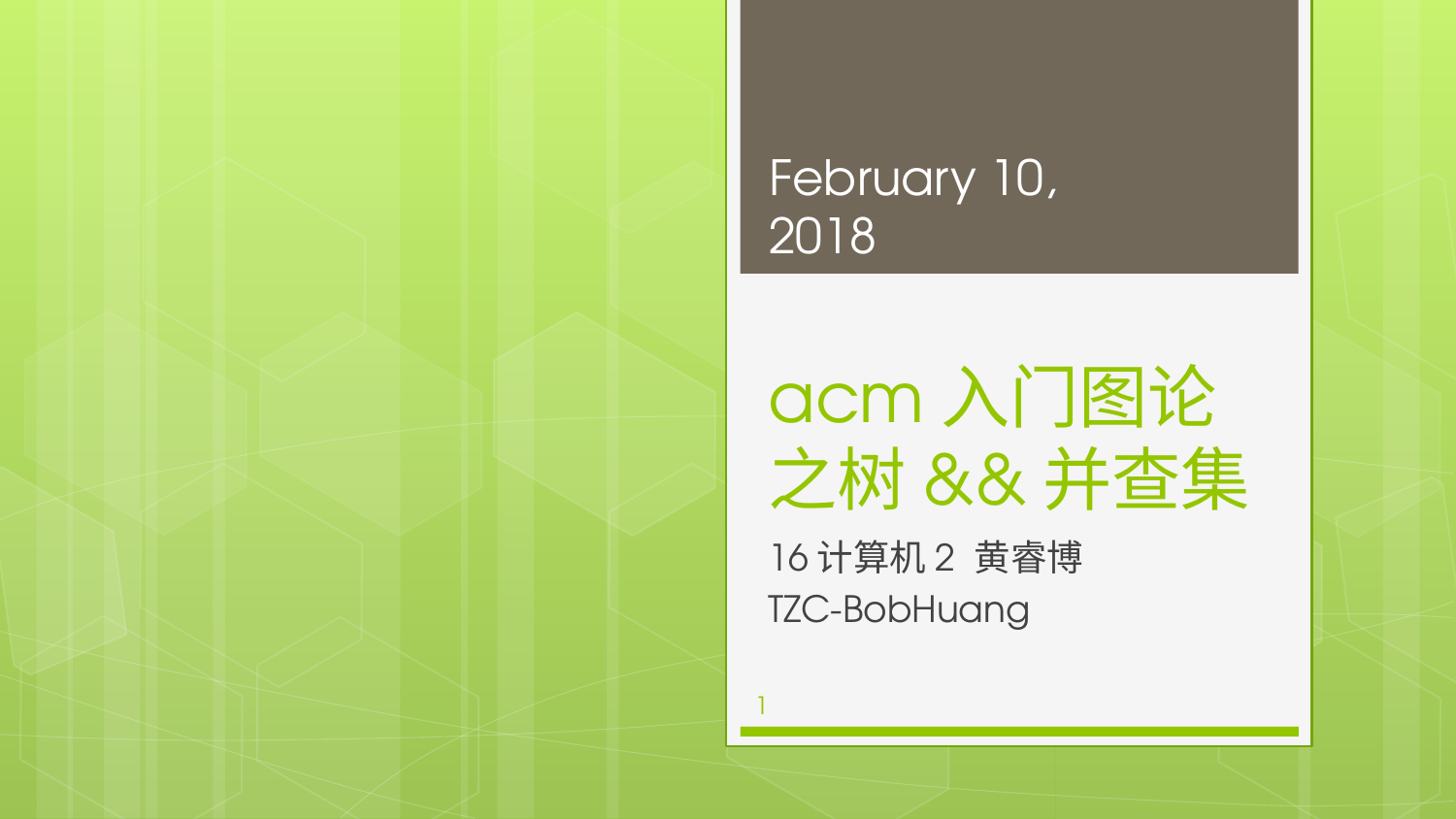

February 10, 2018
# acm入门图论之树&&并查集
16计算机2 黄睿博
TZC-BobHuang

1